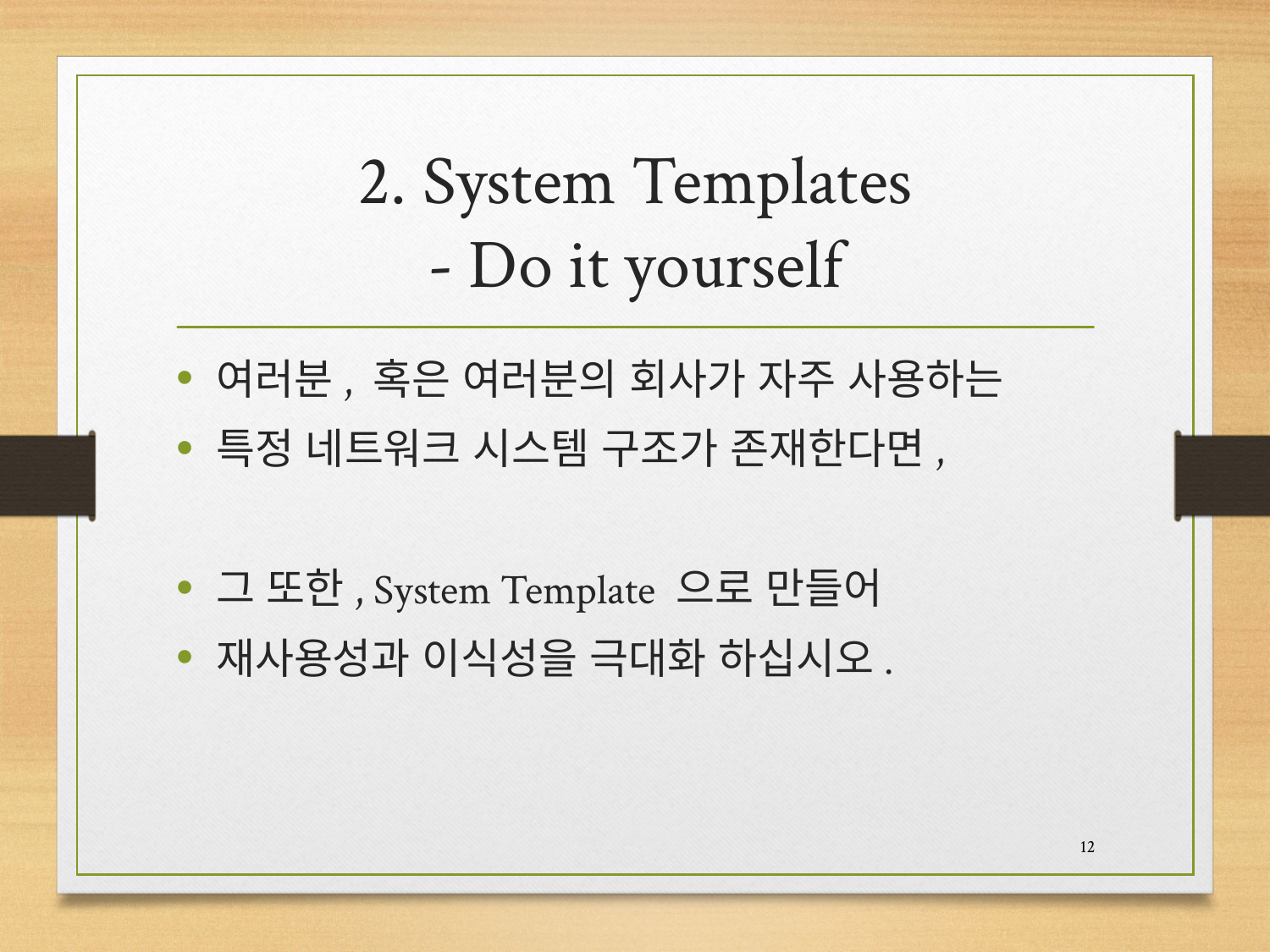

# 2. System Templates - Do it yourself
여러분, 혹은 여러분의 회사가 자주 사용하는
특정 네트워크 시스템 구조가 존재한다면,

그 또한, System Template 으로 만들어
재사용성과 이식성을 극대화 하십시오.
12